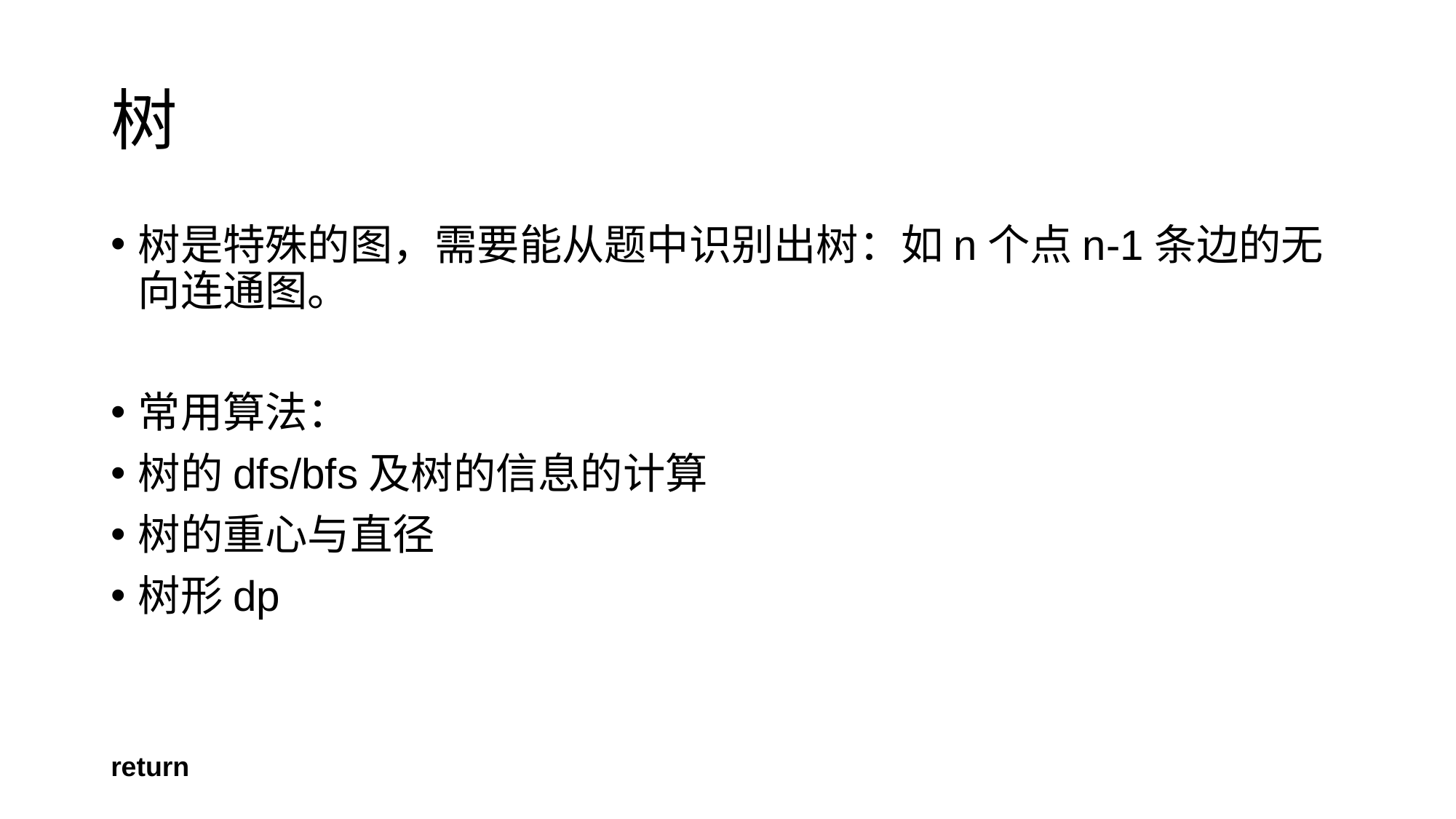

# 树
树是特殊的图，需要能从题中识别出树：如n个点n-1条边的无向连通图。

常用算法：
树的dfs/bfs及树的信息的计算
树的重心与直径
树形dp
return